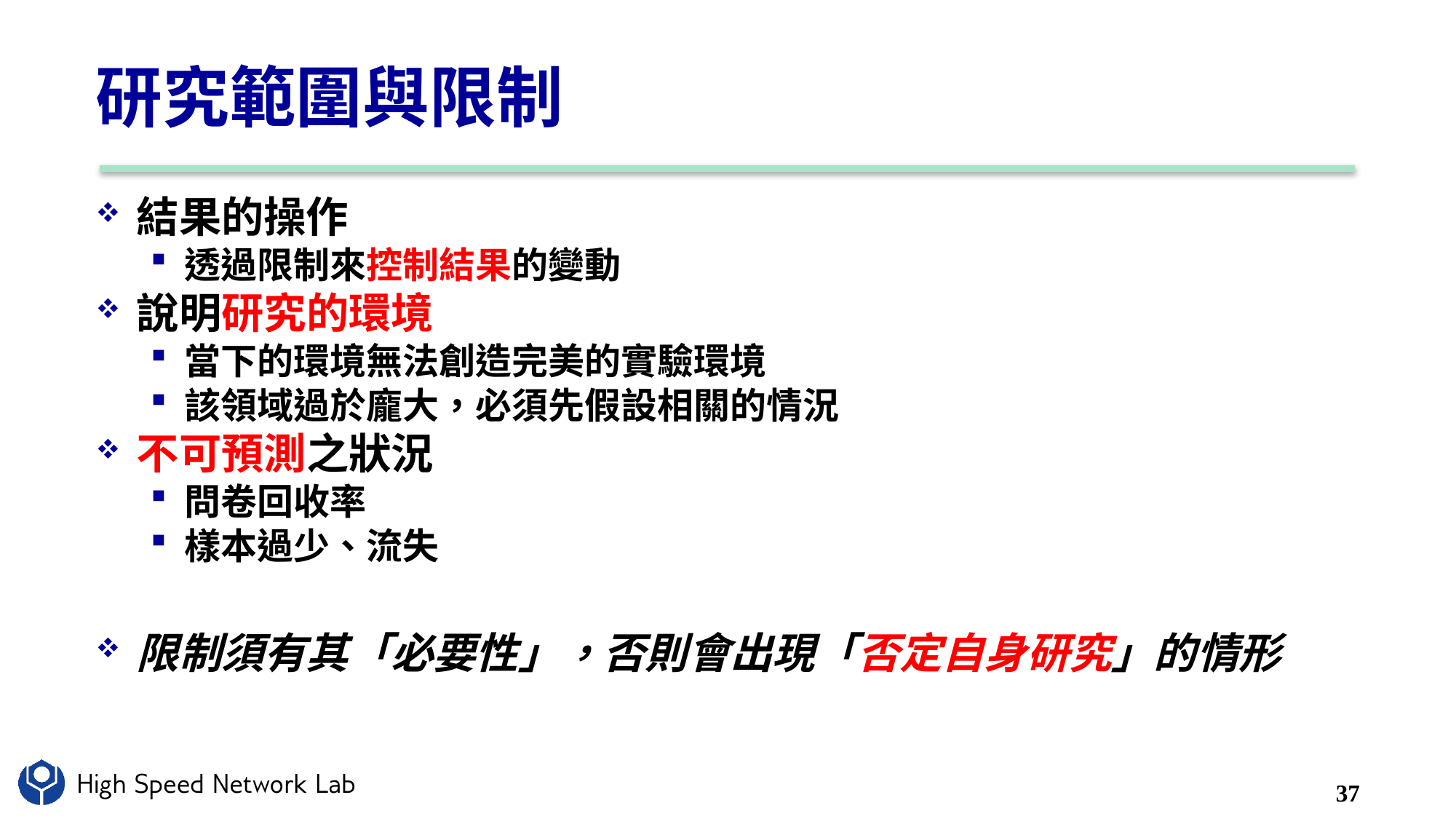

# 研究範圍與限制
結果的操作
透過限制來控制結果的變動
說明研究的環境
當下的環境無法創造完美的實驗環境
該領域過於龐大，必須先假設相關的情況
不可預測之狀況
問卷回收率
樣本過少、流失

限制須有其「必要性」，否則會出現「否定自身研究」的情形

37